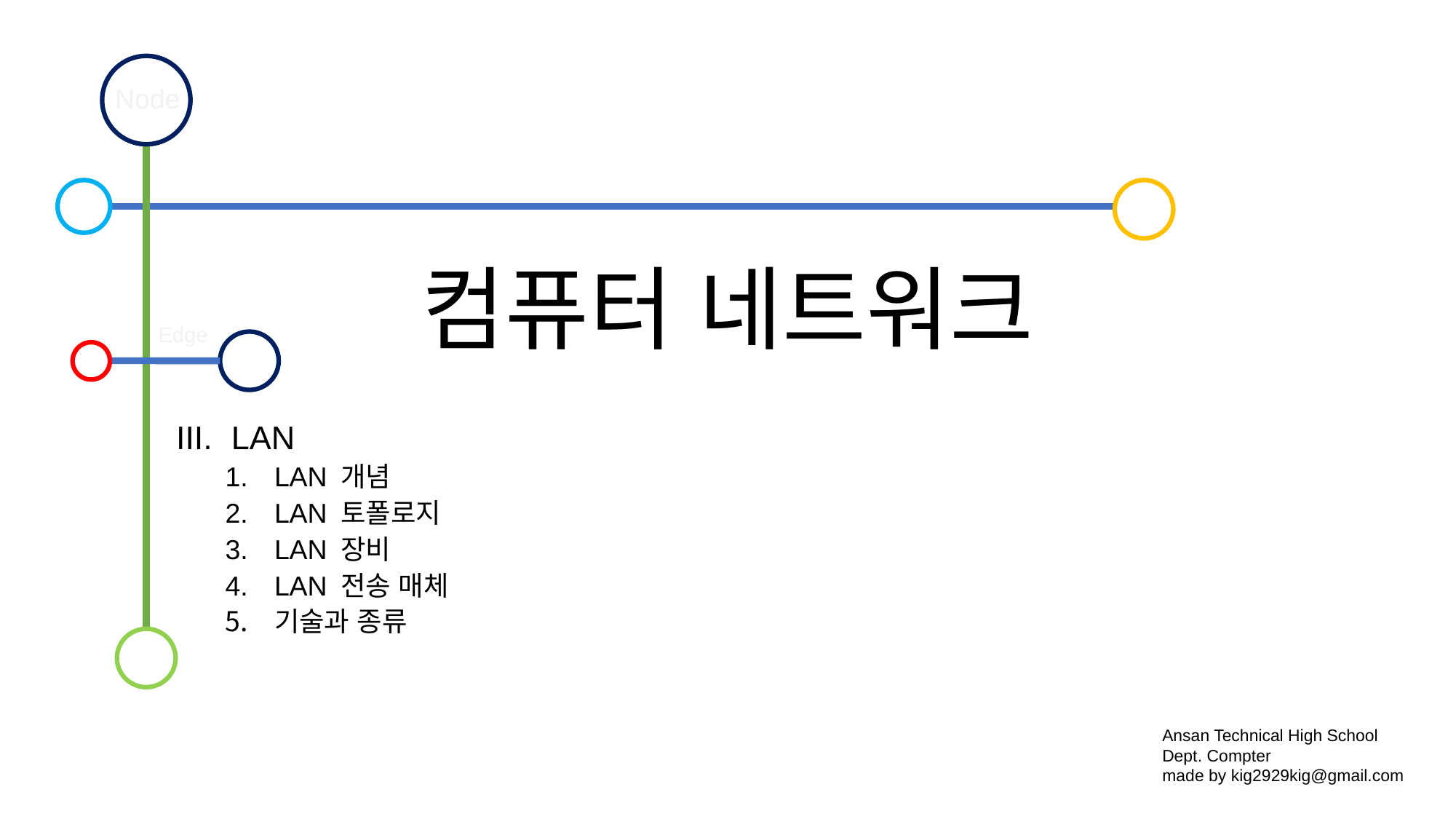

Node

# 컴퓨터 네트워크
Edge

LAN
LAN 개념
LAN 토폴로지
LAN 장비
LAN 전송 매체
기술과 종류

Ansan Technical High School
Dept. Compter
made by kig2929kig@gmail.com